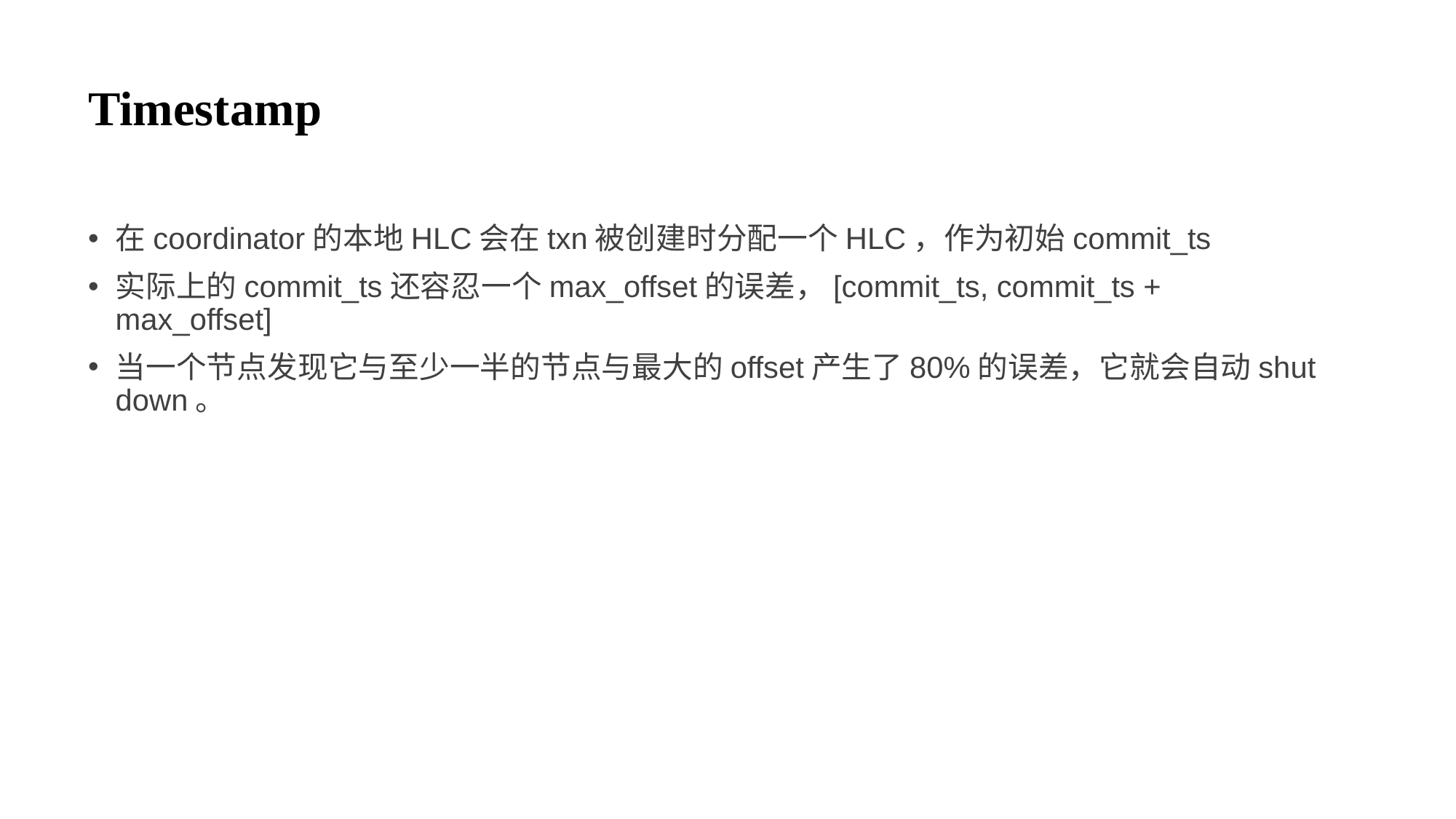

# Timestamp
在coordinator的本地HLC会在txn被创建时分配一个HLC，作为初始commit_ts
实际上的commit_ts还容忍一个max_offset的误差，[commit_ts, commit_ts + max_offset]
当一个节点发现它与至少一半的节点与最大的offset产生了80%的误差，它就会自动shut down。